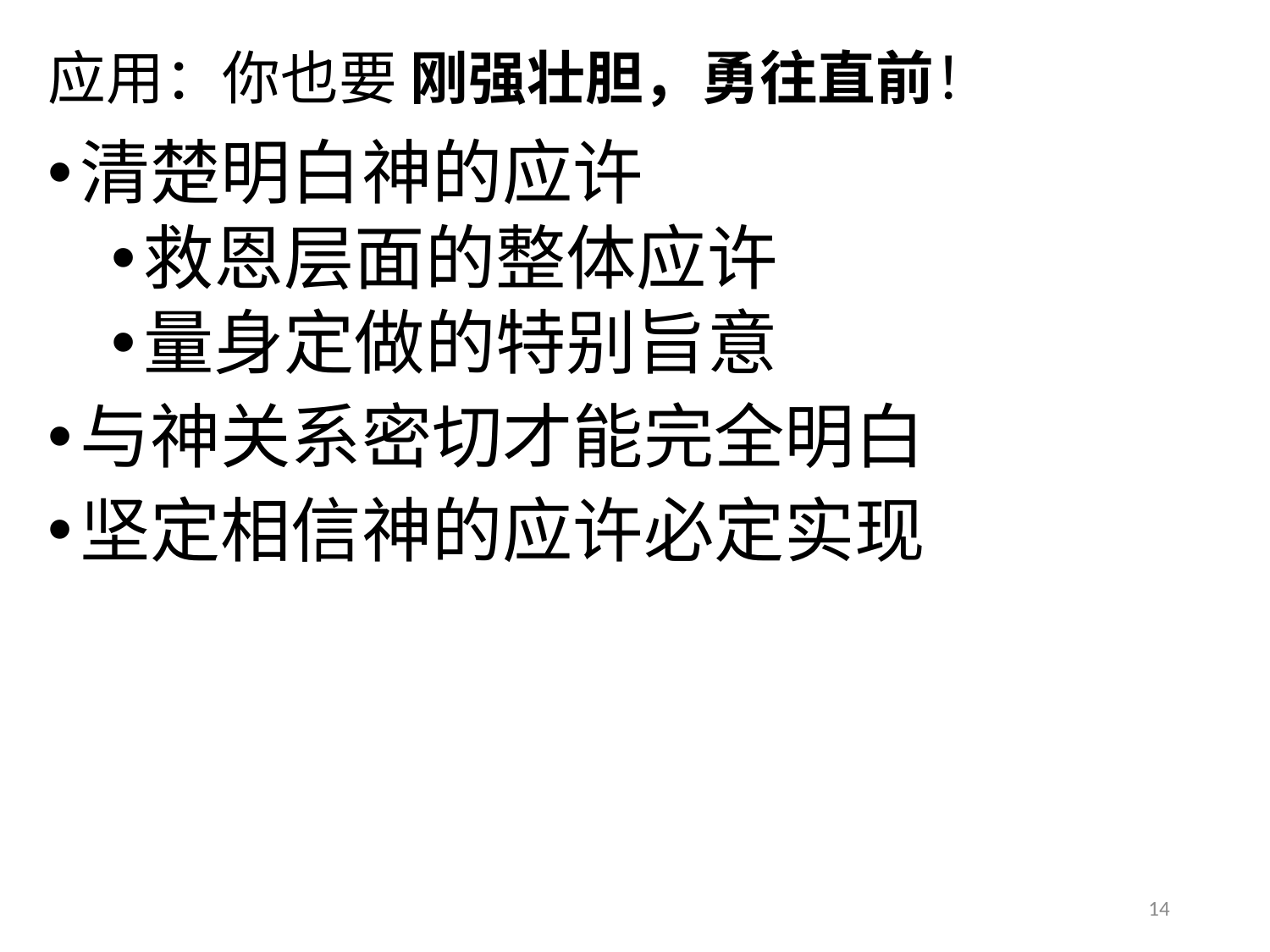

# 应用：你也要 刚强壮胆，勇往直前！
清楚明白神的应许
救恩层面的整体应许
量身定做的特别旨意
与神关系密切才能完全明白
坚定相信神的应许必定实现

14